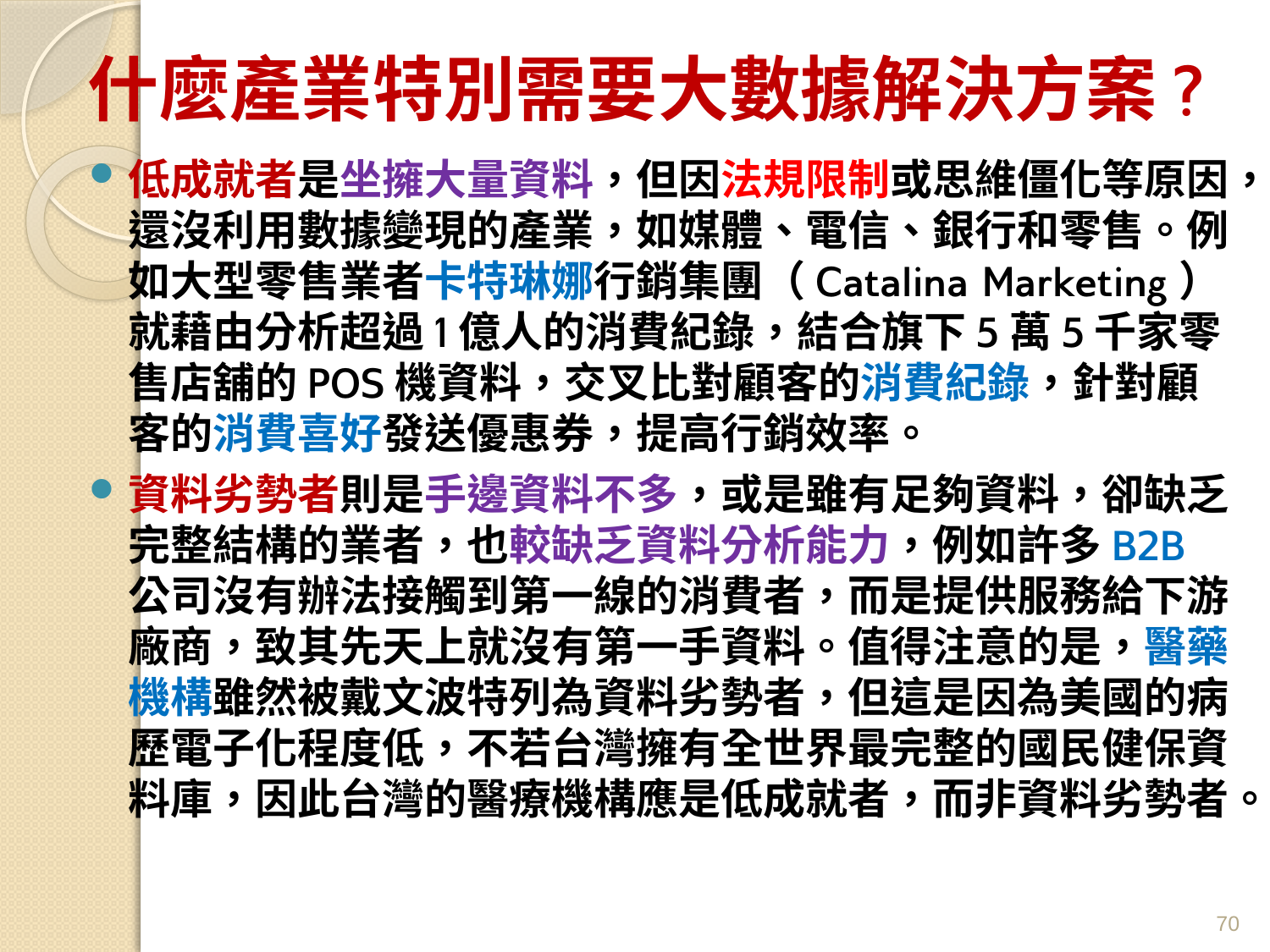

# 什麼產業特別需要大數據解決方案?
低成就者是坐擁大量資料，但因法規限制或思維僵化等原因，還沒利用數據變現的產業，如媒體、電信、銀行和零售。例如大型零售業者卡特琳娜行銷集團（Catalina Marketing）就藉由分析超過1億人的消費紀錄，結合旗下5萬5千家零售店舖的POS機資料，交叉比對顧客的消費紀錄，針對顧客的消費喜好發送優惠券，提高行銷效率。
資料劣勢者則是手邊資料不多，或是雖有足夠資料，卻缺乏完整結構的業者，也較缺乏資料分析能力，例如許多B2B公司沒有辦法接觸到第一線的消費者，而是提供服務給下游廠商，致其先天上就沒有第一手資料。值得注意的是，醫藥機構雖然被戴文波特列為資料劣勢者，但這是因為美國的病歷電子化程度低，不若台灣擁有全世界最完整的國民健保資料庫，因此台灣的醫療機構應是低成就者，而非資料劣勢者。
70